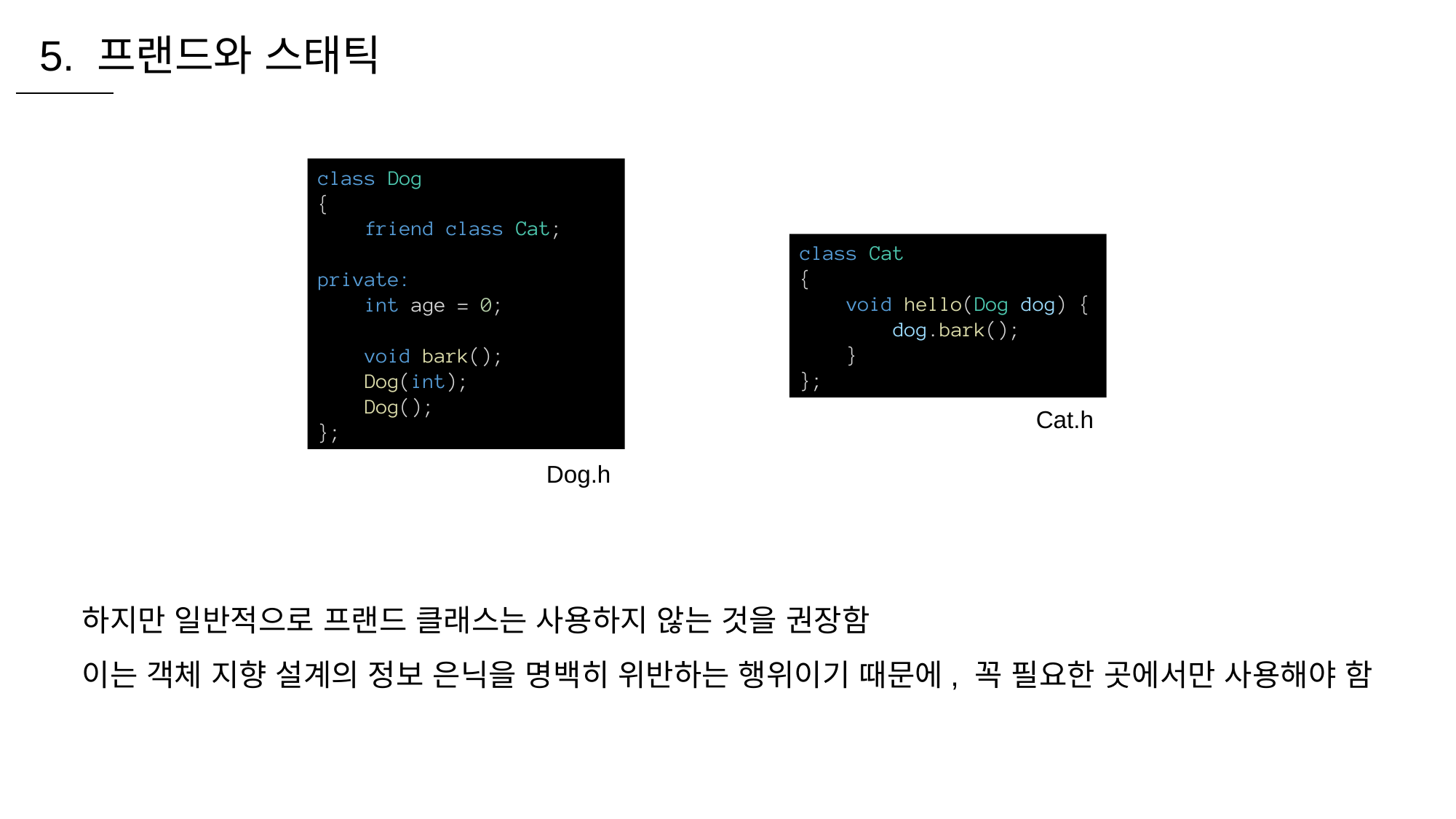

5. 프랜드와 스태틱
class Dog
{
    friend class Cat;
private:
    int age = 0;
    void bark();
    Dog(int);
    Dog();
};
Dog.h
class Cat
{
    void hello(Dog dog) {
        dog.bark();
    }
};
Cat.h
하지만 일반적으로 프랜드 클래스는 사용하지 않는 것을 권장함
이는 객체 지향 설계의 정보 은닉을 명백히 위반하는 행위이기 때문에, 꼭 필요한 곳에서만 사용해야 함